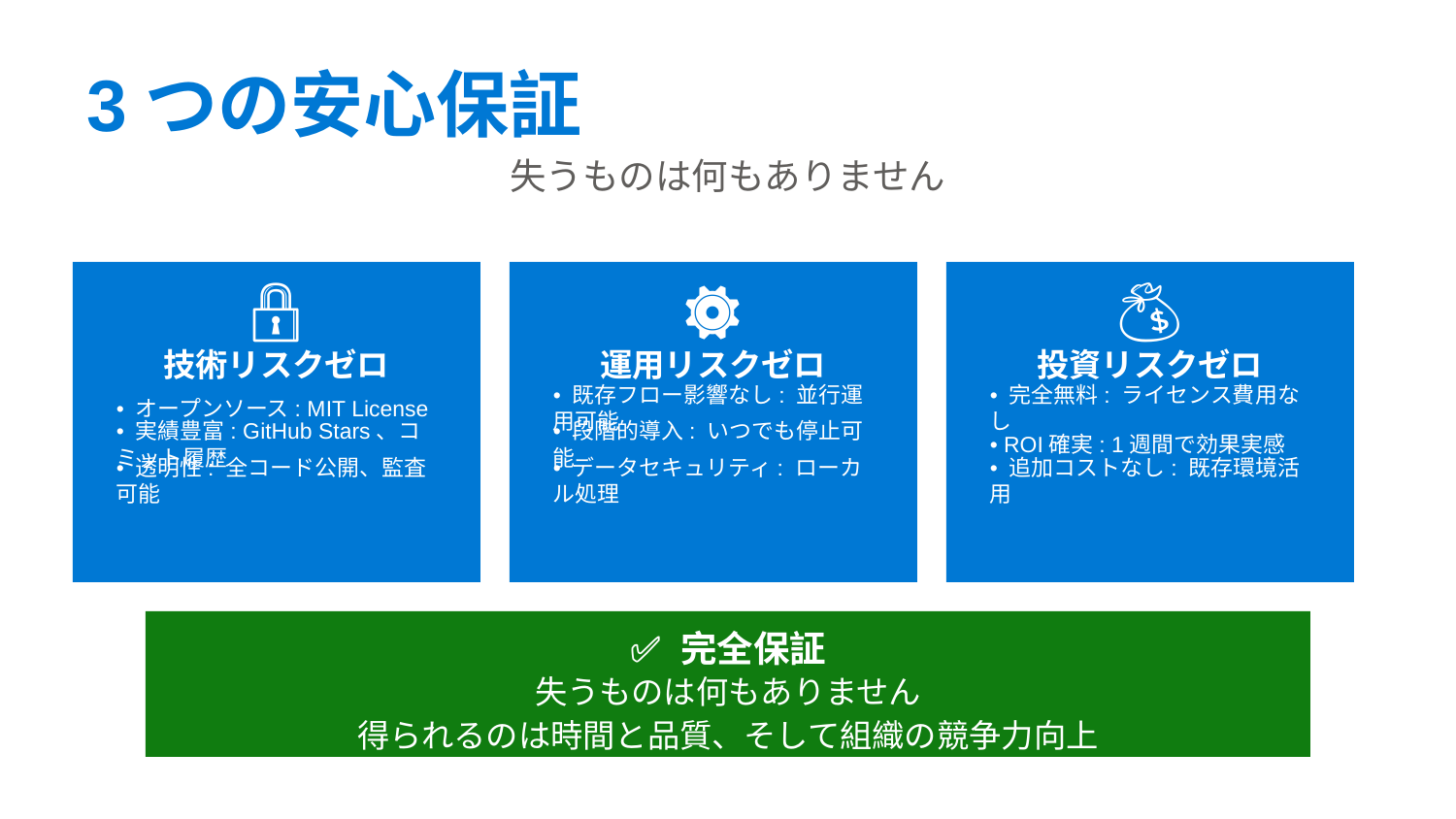

3つの安心保証
失うものは何もありません

🔒
⚙️
💰
技術リスクゼロ
運用リスクゼロ
投資リスクゼロ
• オープンソース: MIT License
• 既存フロー影響なし: 並行運用可能
• 完全無料: ライセンス費用なし
• 実績豊富: GitHub Stars、コミット履歴
• 段階的導入: いつでも停止可能
• ROI確実: 1週間で効果実感
• 透明性: 全コード公開、監査可能
• データセキュリティ: ローカル処理
• 追加コストなし: 既存環境活用

✅ 完全保証
失うものは何もありません
得られるのは時間と品質、そして組織の競争力向上